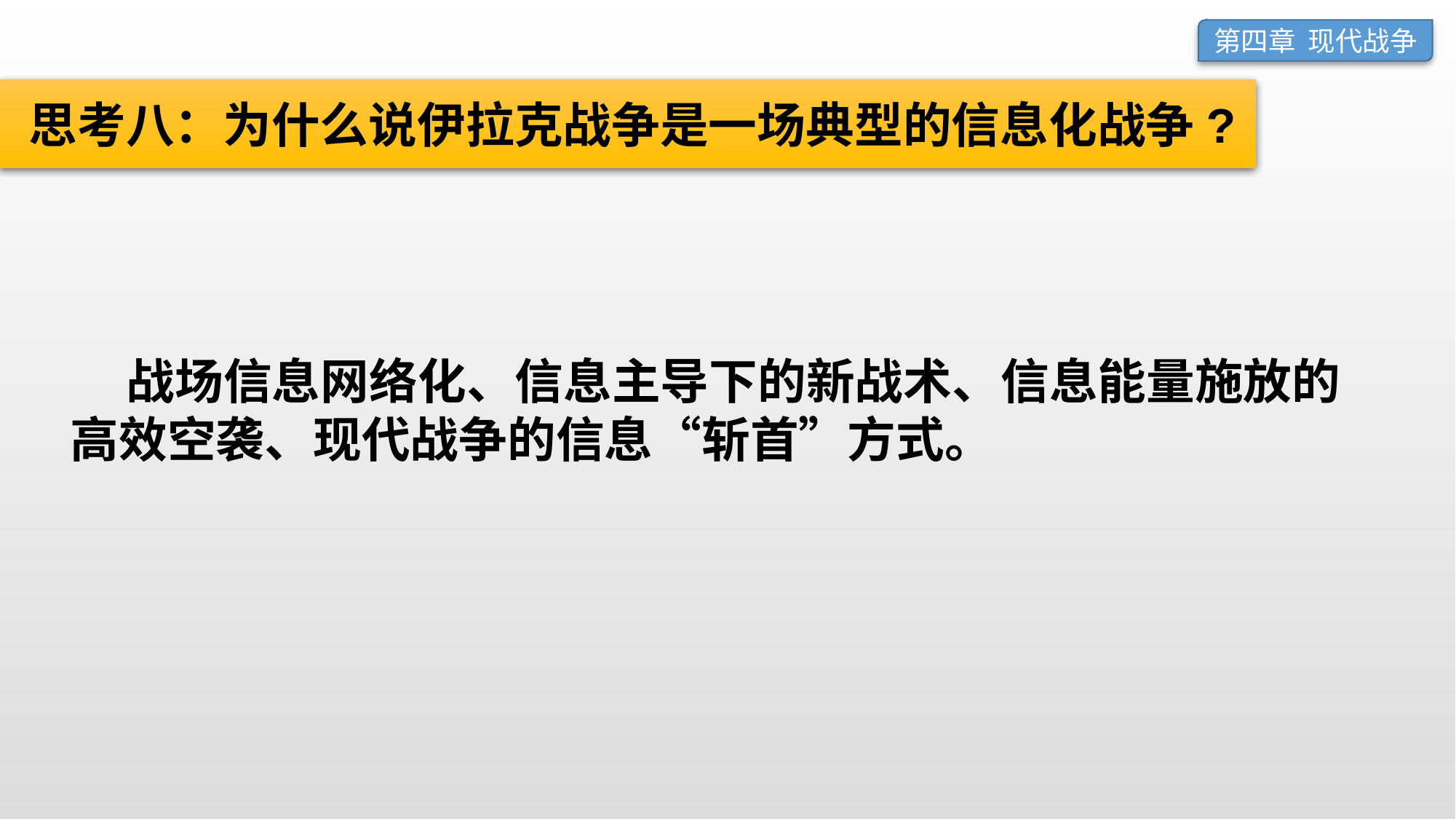

思考八：为什么说伊拉克战争是一场典型的信息化战争?
    战场信息网络化、信息主导下的新战术、信息能量施放的高效空袭、现代战争的信息“斩首”方式。